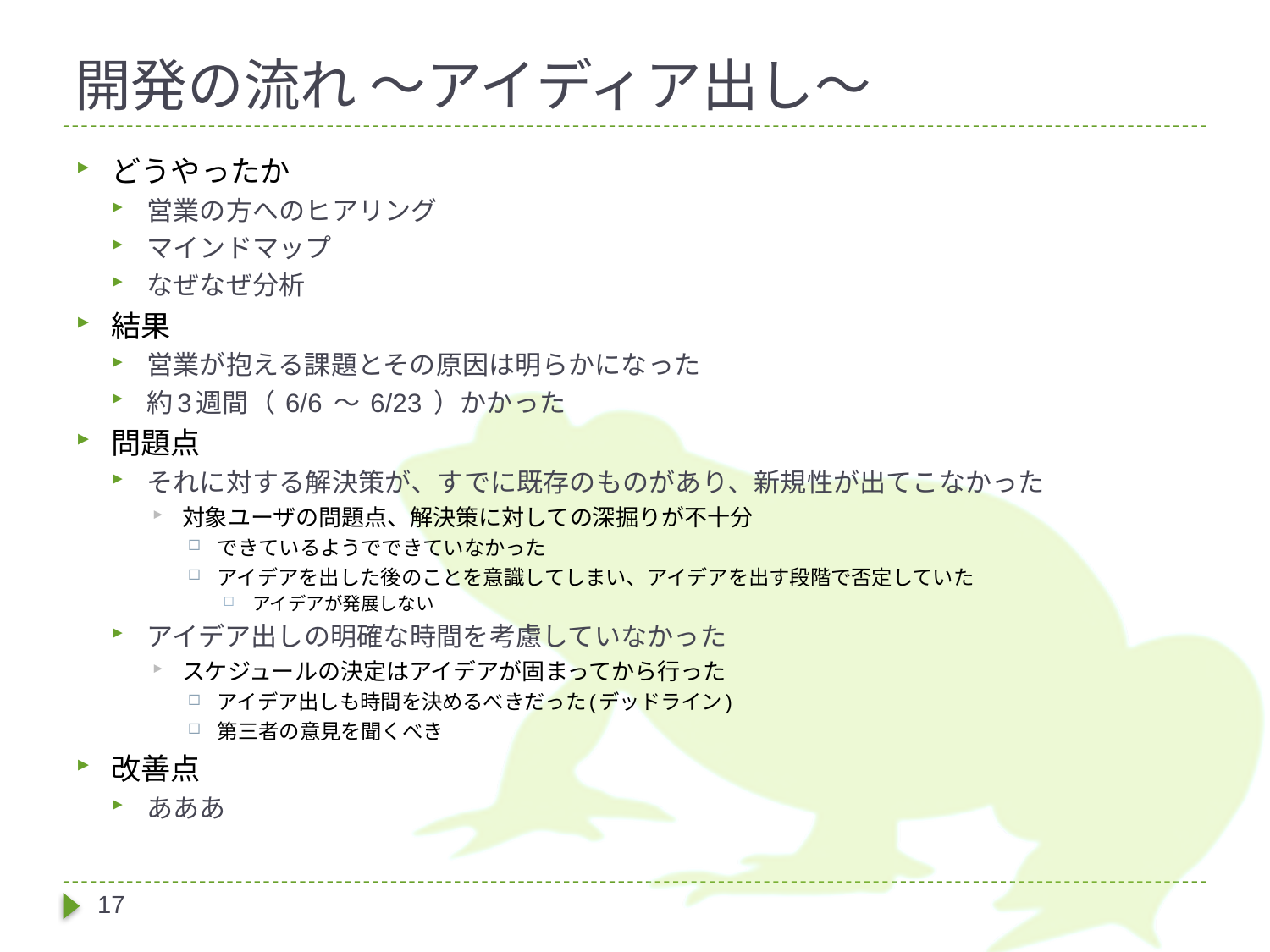

# 開発の流れ ～アイディア出し～
どうやったか
営業の方へのヒアリング
マインドマップ
なぜなぜ分析
結果
営業が抱える課題とその原因は明らかになった
約3週間（ 6/6 ～ 6/23 ）かかった
問題点
それに対する解決策が、すでに既存のものがあり、新規性が出てこなかった
対象ユーザの問題点、解決策に対しての深掘りが不十分
できているようでできていなかった
アイデアを出した後のことを意識してしまい、アイデアを出す段階で否定していた
アイデアが発展しない
アイデア出しの明確な時間を考慮していなかった
スケジュールの決定はアイデアが固まってから行った
アイデア出しも時間を決めるべきだった(デッドライン)
第三者の意見を聞くべき
改善点
あああ
17